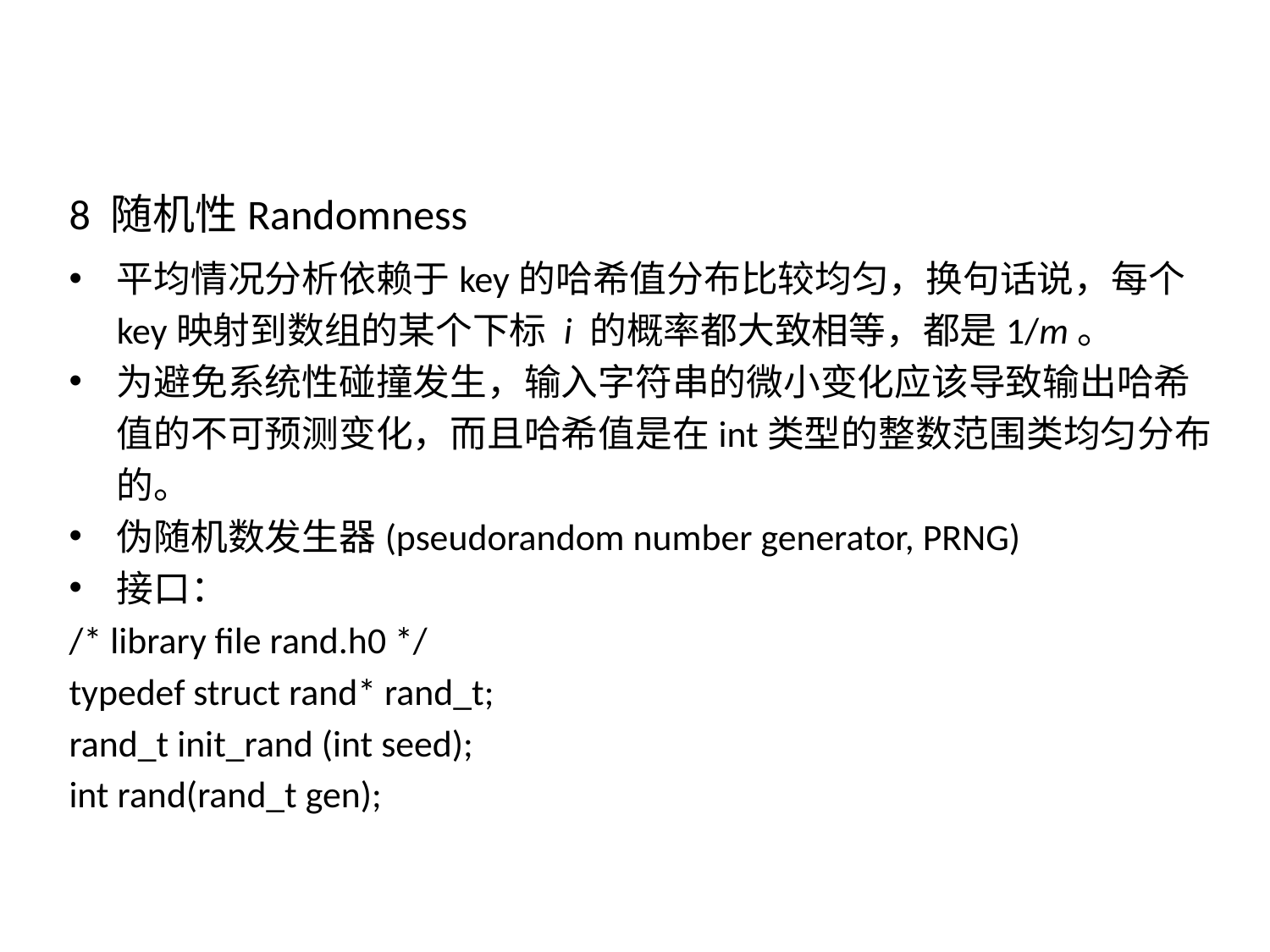

8 随机性Randomness
平均情况分析依赖于key的哈希值分布比较均匀，换句话说，每个key映射到数组的某个下标 i 的概率都大致相等，都是1/m。
为避免系统性碰撞发生，输入字符串的微小变化应该导致输出哈希值的不可预测变化，而且哈希值是在int类型的整数范围类均匀分布的。
伪随机数发生器(pseudorandom number generator, PRNG)
接口：
/* library file rand.h0 */
typedef struct rand* rand_t;
rand_t init_rand (int seed);
int rand(rand_t gen);